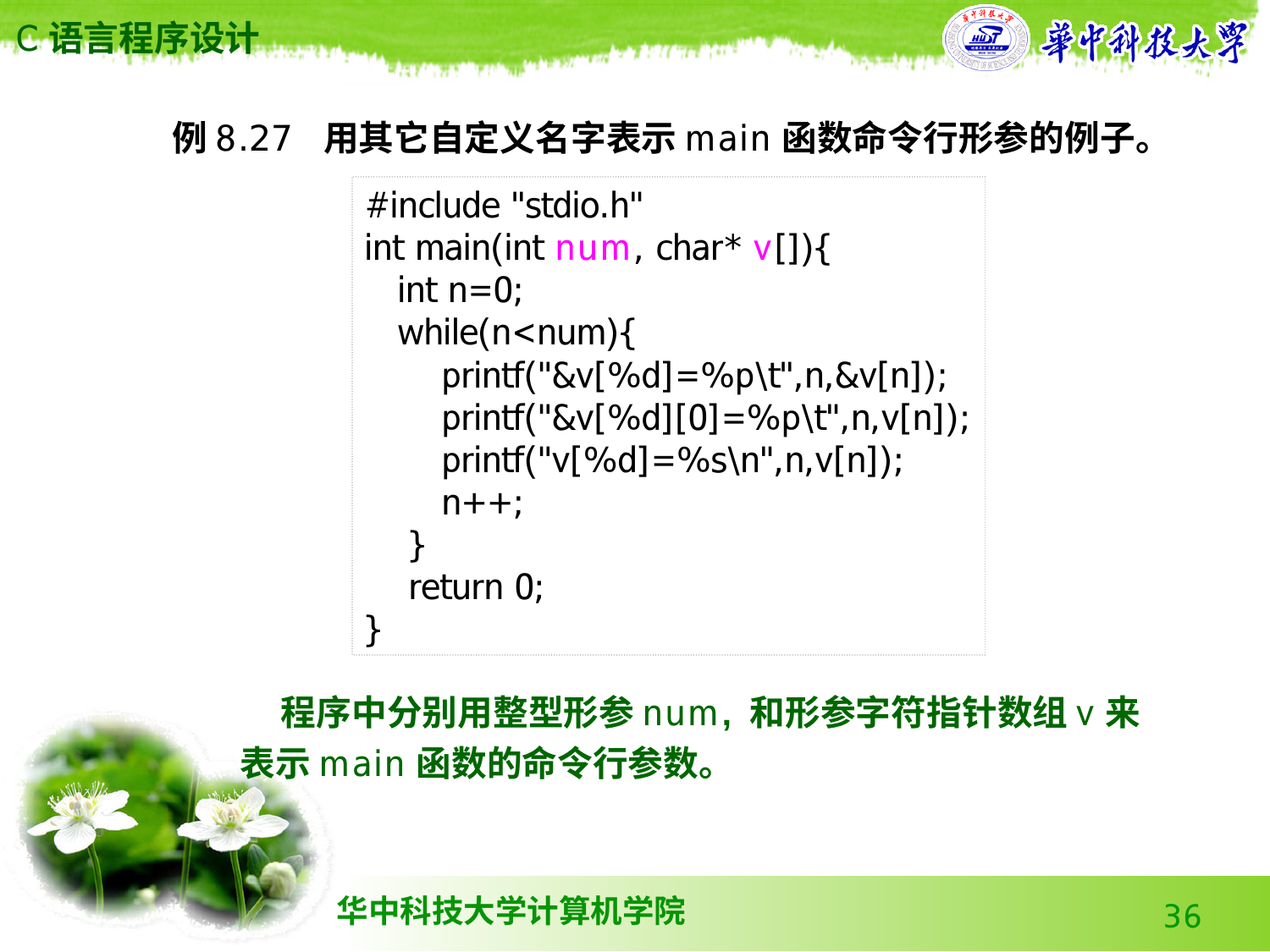

例8.27  用其它自定义名字表示main函数命令行形参的例子。
#include "stdio.h"
int main(int num, char* v[]){
   int n=0;
   while(n<num){
       printf("&v[%d]=%p\t",n,&v[n]);
       printf("&v[%d][0]=%p\t",n,v[n]);
       printf("v[%d]=%s\n",n,v[n]);
       n++;
    }
    return 0;
}
    程序中分别用整型形参num, 和形参字符指针数组v来表示main函数的命令行参数。
36